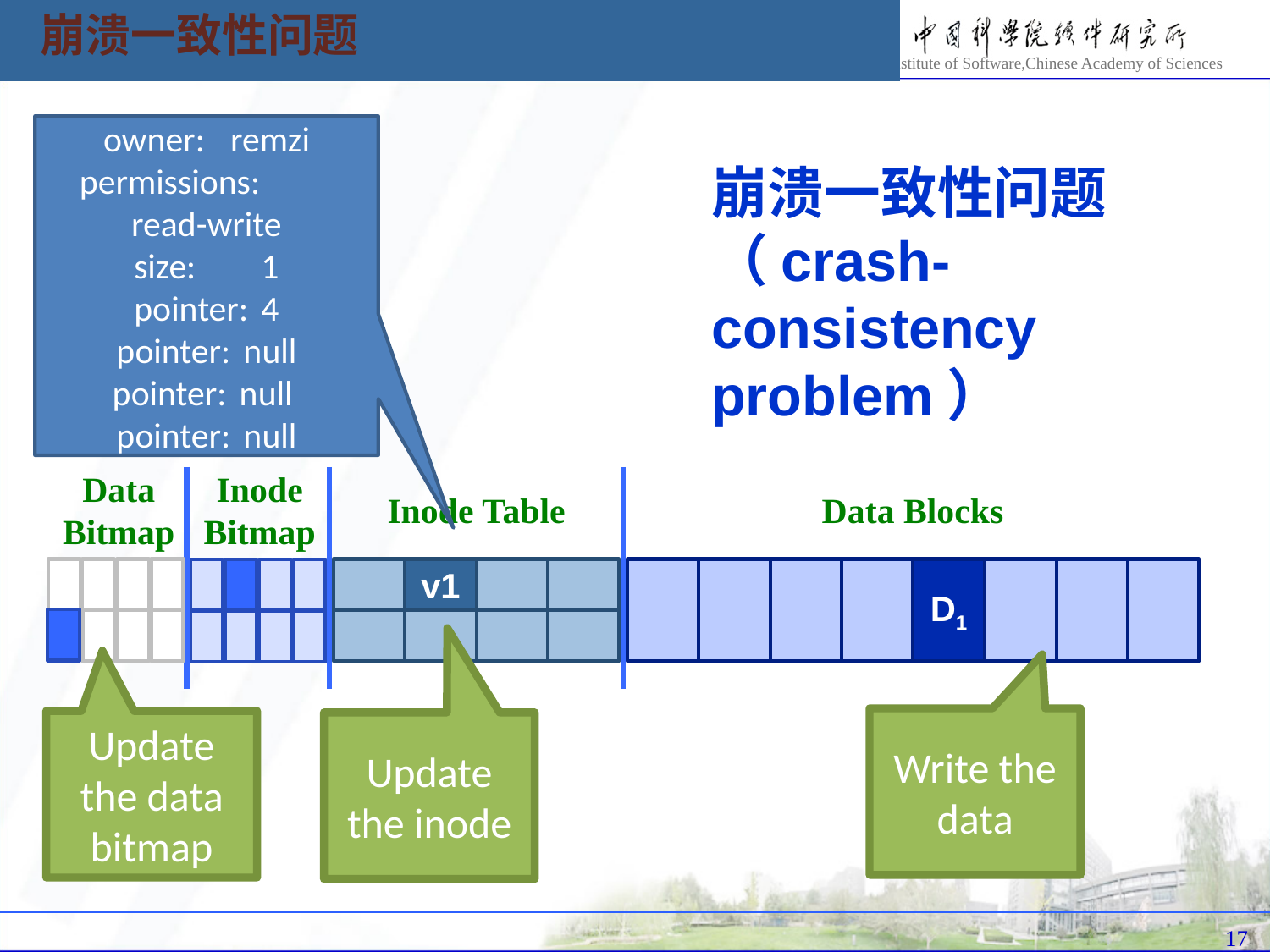

崩溃一致性问题
owner:	remzi
permissions:	read-write
size:	1
pointer:	4
pointer:	null
pointer:	null
pointer:	null
崩溃一致性问题（crash-consistency problem）
Data
Bitmap
Inode
Bitmap

Inode Table
Data Blocks

v1
v1

D1

Write the data
Update the data bitmap
Update the inode
17